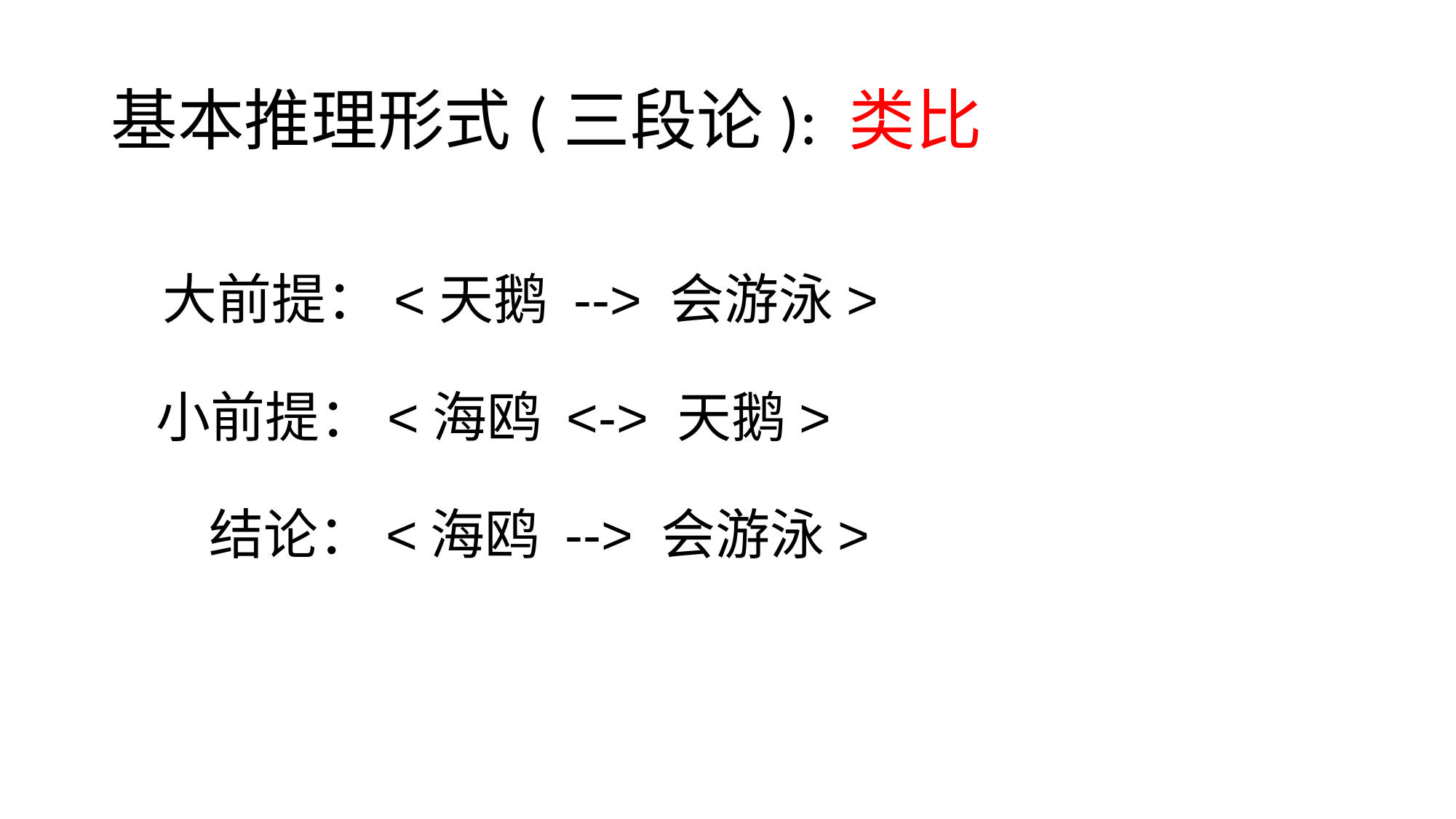

# 基本推理形式(三段论): 类比
大前提：<天鹅 --> 会游泳>
小前提：<海鸥 <-> 天鹅>
  结论：<海鸥 --> 会游泳>